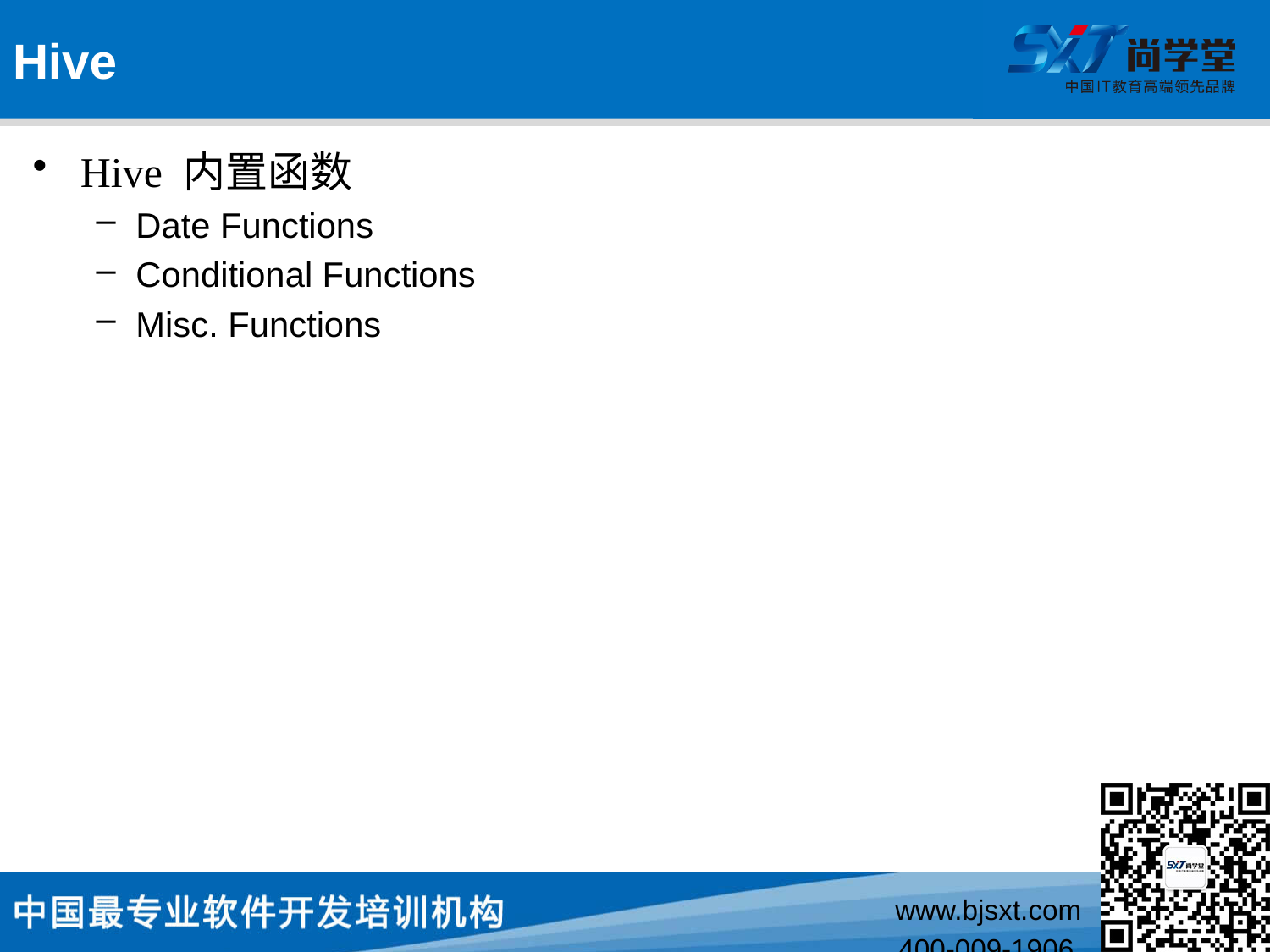

# Hive
Hive 内置函数
Date Functions
Conditional Functions
Misc. Functions